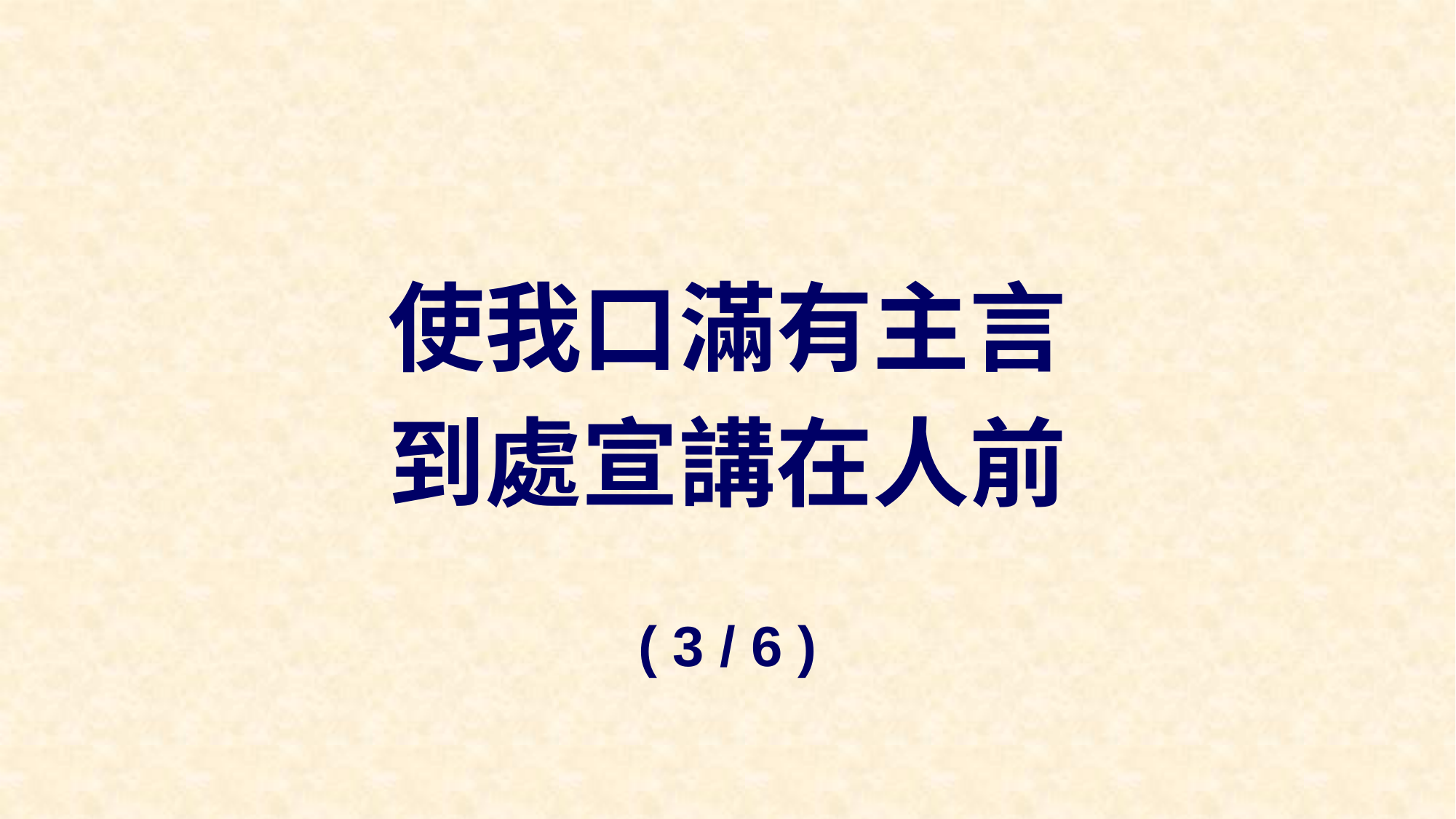

使我口滿有主言
到處宣講在人前
( 3 / 6 )